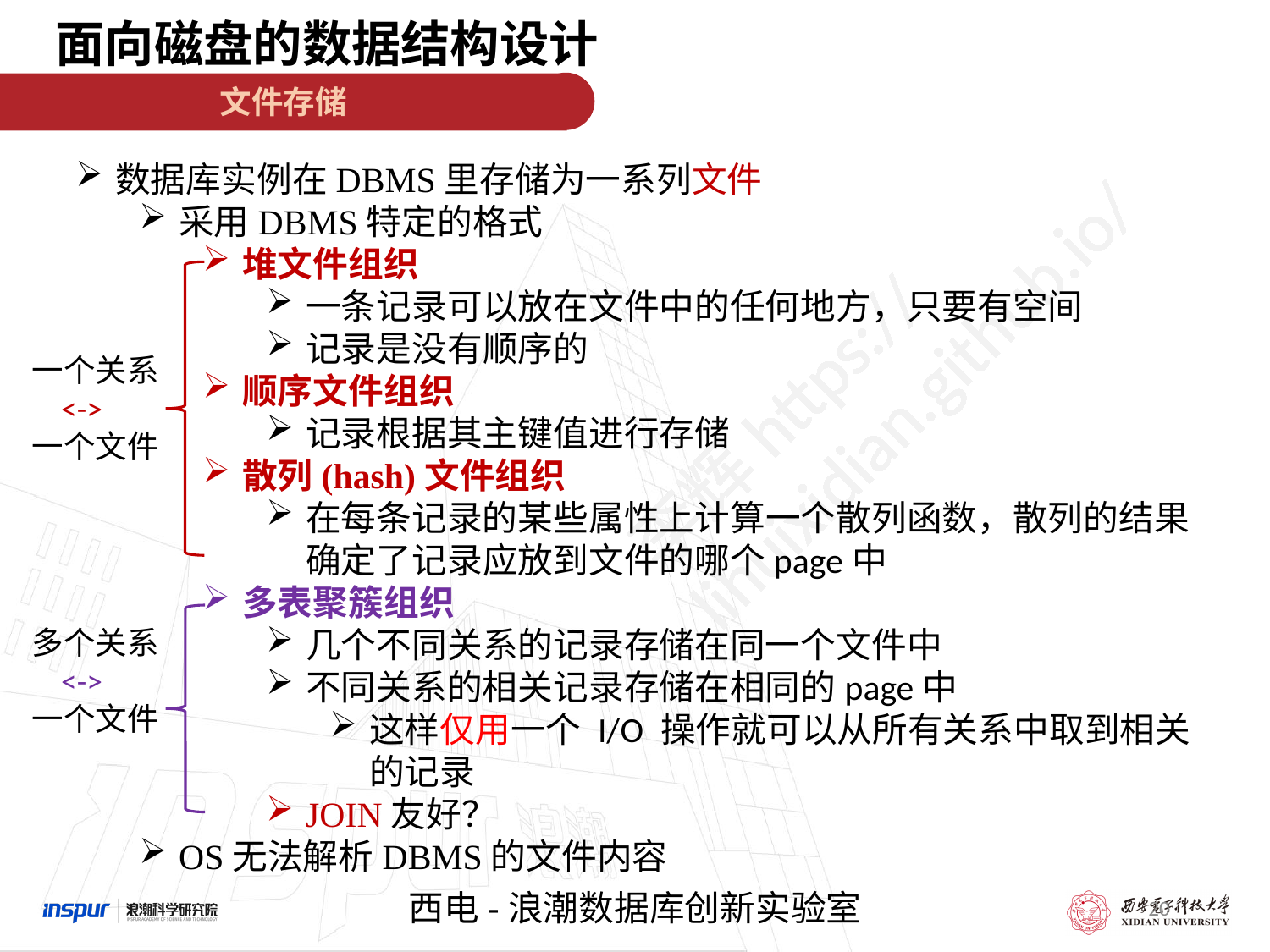

面向磁盘的数据结构设计

文件存储
数据库实例在DBMS里存储为一系列文件
采用DBMS特定的格式
堆文件组织
一条记录可以放在文件中的任何地方，只要有空间
记录是没有顺序的
顺序文件组织
记录根据其主键值进行存储
散列(hash)文件组织
在每条记录的某些属性上计算一个散列函数，散列的结果确定了记录应放到文件的哪个page中
多表聚簇组织
几个不同关系的记录存储在同一个文件中
不同关系的相关记录存储在相同的page中
这样仅用一个 I/O 操作就可以从所有关系中取到相关的记录
JOIN友好？
OS无法解析DBMS的文件内容

一个关系    <->
一个文件

多个关系    <->
一个文件
20